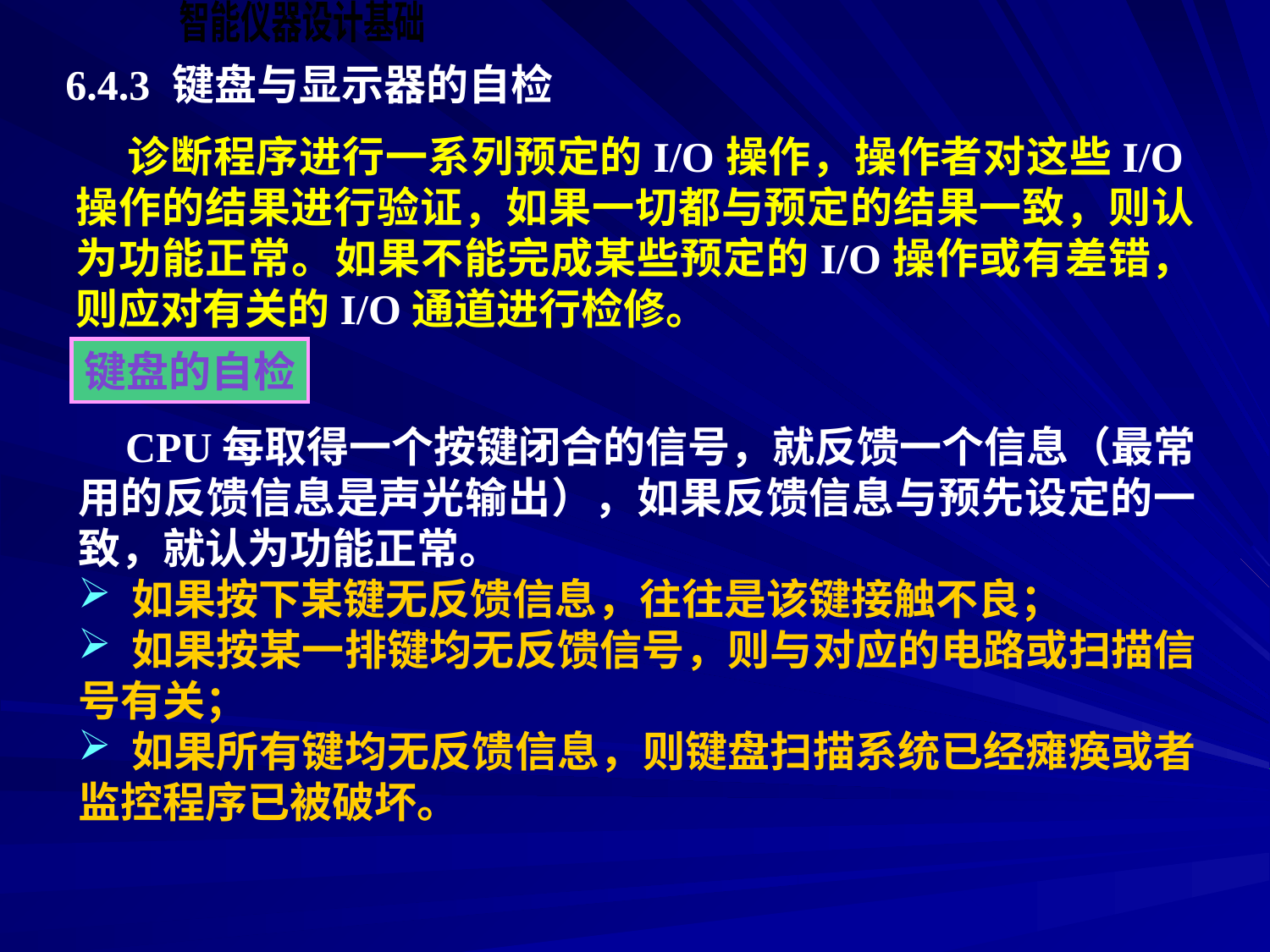

6.4.3 键盘与显示器的自检
    诊断程序进行一系列预定的I/O操作，操作者对这些I/O操作的结果进行验证，如果一切都与预定的结果一致，则认为功能正常。如果不能完成某些预定的I/O操作或有差错，则应对有关的I/O通道进行检修。
键盘的自检
    CPU每取得一个按键闭合的信号，就反馈一个信息（最常用的反馈信息是声光输出），如果反馈信息与预先设定的一致，就认为功能正常。
 如果按下某键无反馈信息，往往是该键接触不良；
 如果按某一排键均无反馈信号，则与对应的电路或扫描信号有关；
 如果所有键均无反馈信息，则键盘扫描系统已经瘫痪或者监控程序已被破坏。